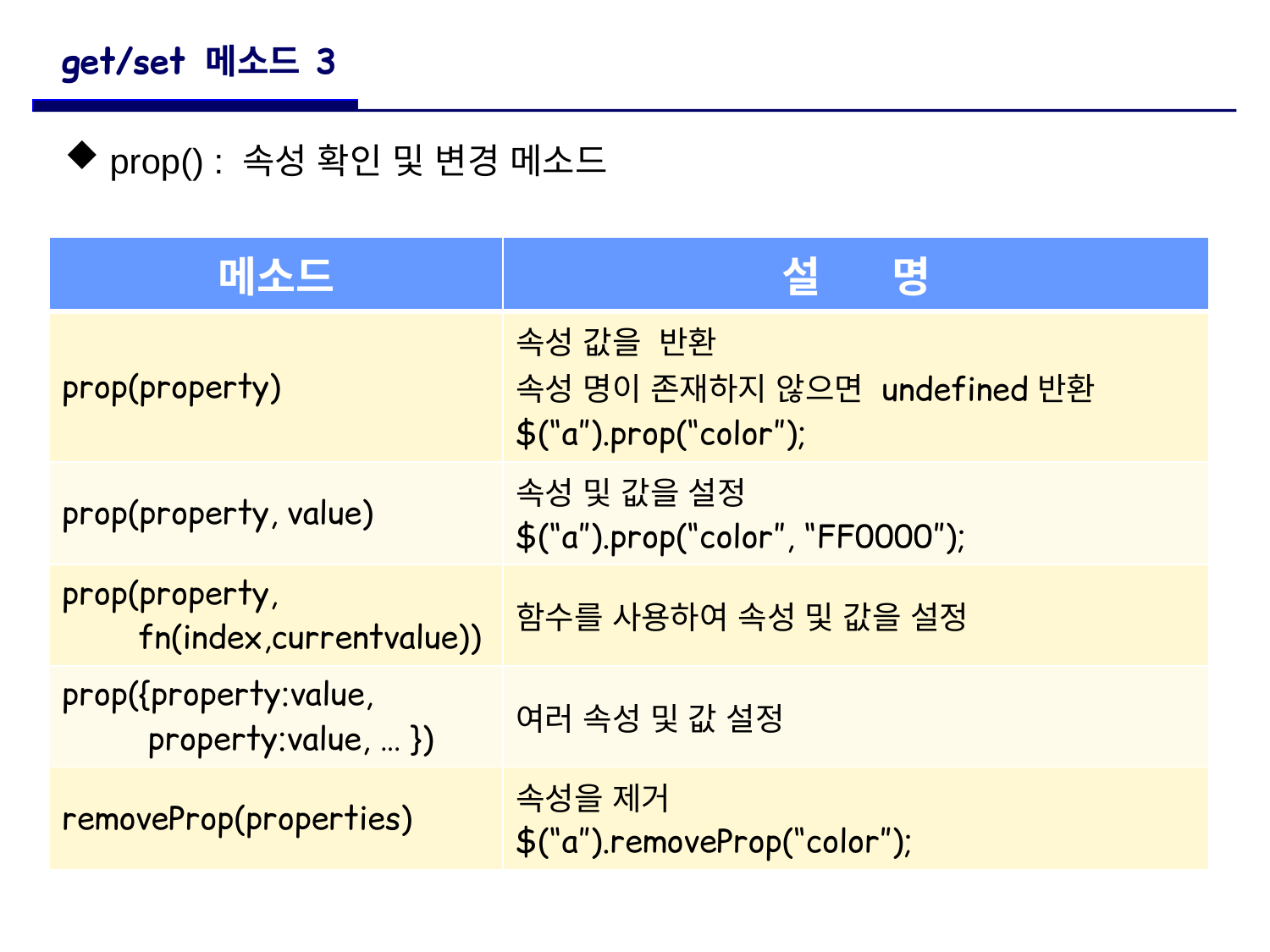

# get/set 메소드 3
 prop() : 속성 확인 및 변경 메소드
| 메소드 | 설 명 |
| --- | --- |
| prop(property) | 속성 값을 반환 속성 명이 존재하지 않으면 undefined반환 $(“a”).prop(“color”); |
| prop(property, value) | 속성 및 값을 설정 $(“a”).prop(“color”, “FF0000”); |
| prop(property, fn(index,currentvalue)) | 함수를 사용하여 속성 및 값을 설정 |
| prop({property:value, property:value, … }) | 여러 속성 및 값 설정 |
| removeProp(properties) | 속성을 제거 $(“a”).removeProp(“color”); |